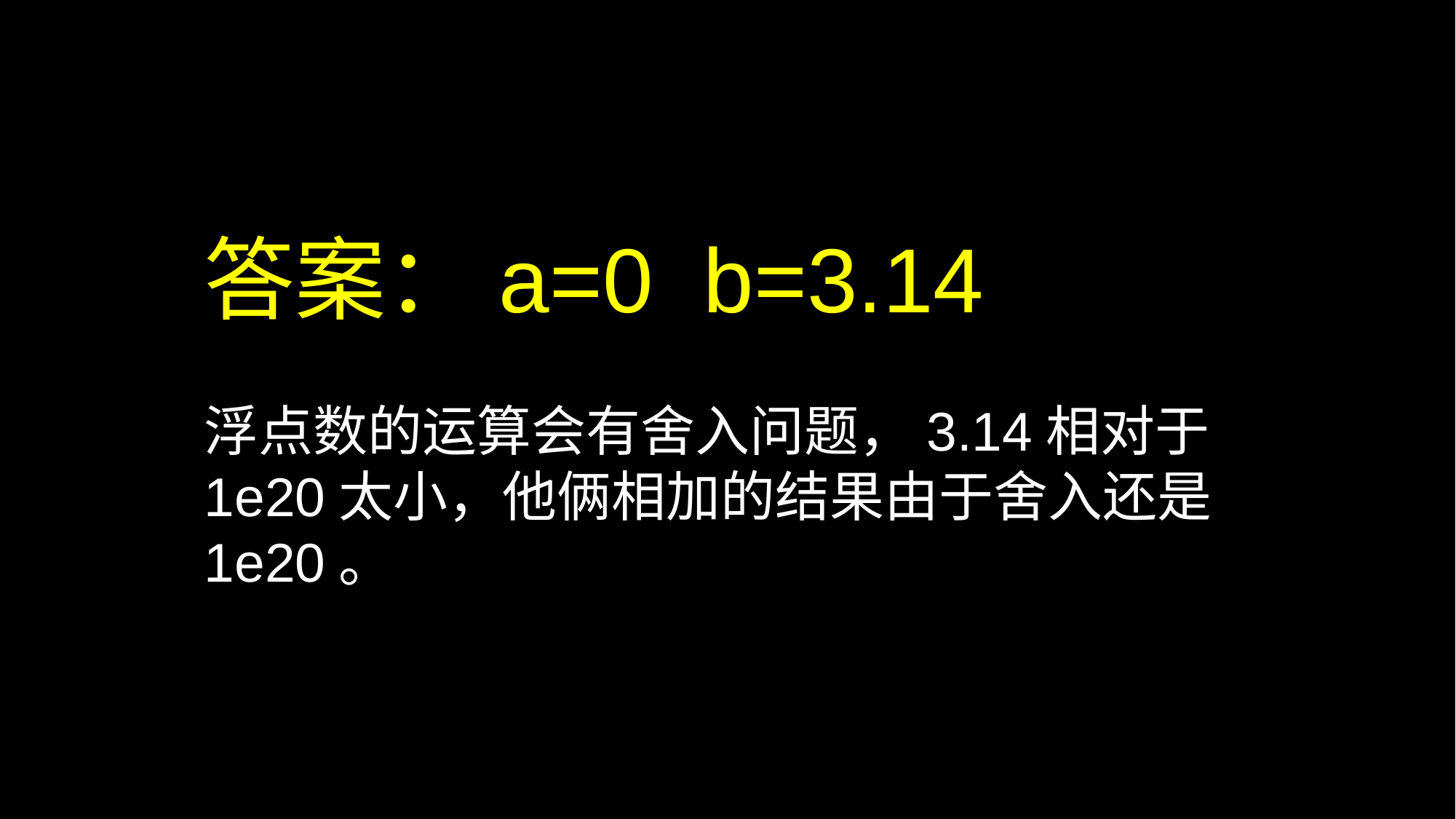

答案：a=0  b=3.14

浮点数的运算会有舍入问题，3.14相对于1e20太小，他俩相加的结果由于舍入还是1e20。